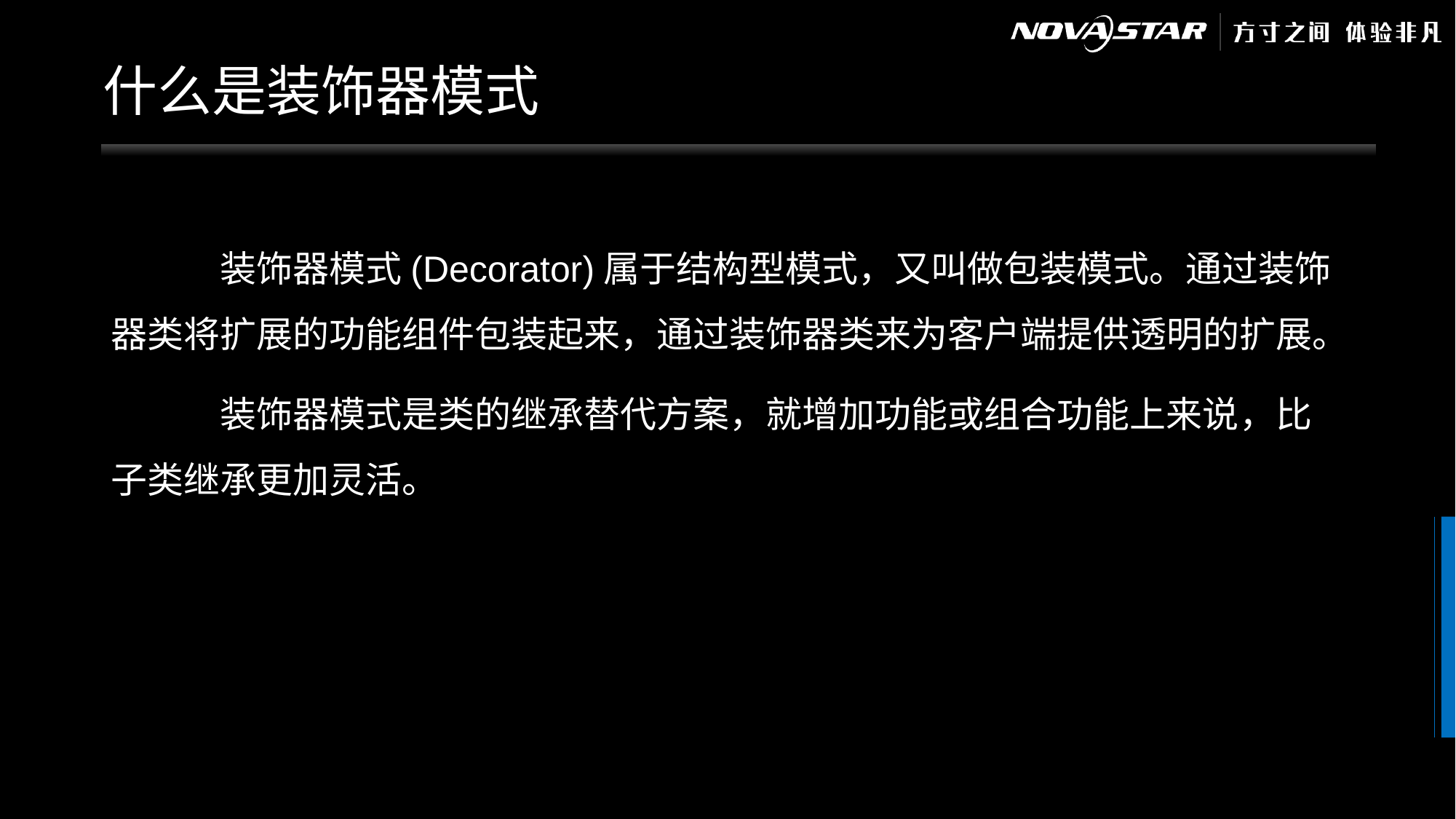

# 什么是装饰器模式

	装饰器模式(Decorator)属于结构型模式，又叫做包装模式。通过装饰器类将扩展的功能组件包装起来，通过装饰器类来为客户端提供透明的扩展。
	装饰器模式是类的继承替代方案，就增加功能或组合功能上来说，比子类继承更加灵活。